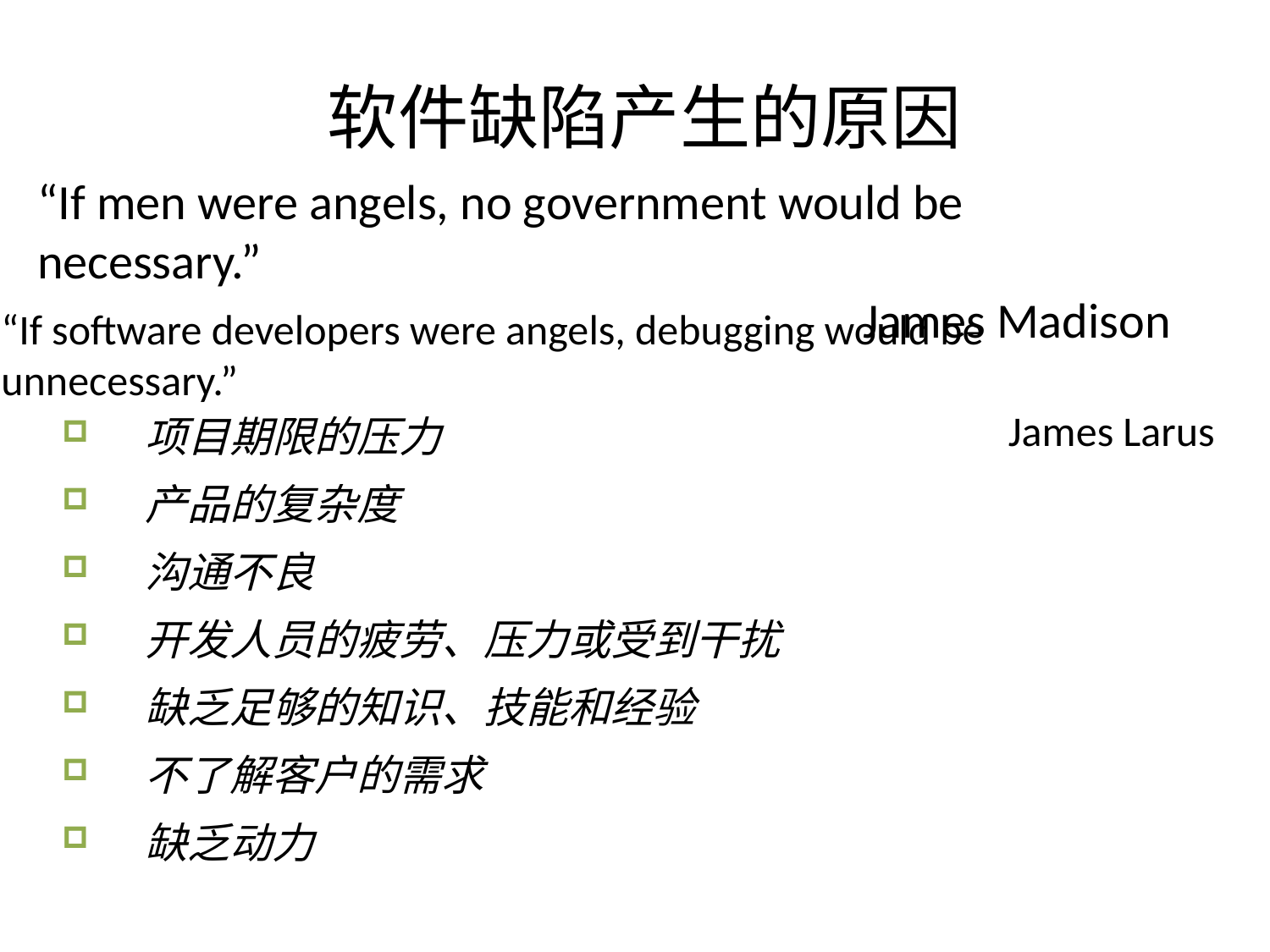

# 软件缺陷产生的原因
“If men were angels, no government would be necessary.”
					                 James Madison
“If software developers were angels, debugging would be unnecessary.”
 James Larus
 项目期限的压力
 产品的复杂度
 沟通不良
 开发人员的疲劳、压力或受到干扰
 缺乏足够的知识、技能和经验
 不了解客户的需求
 缺乏动力